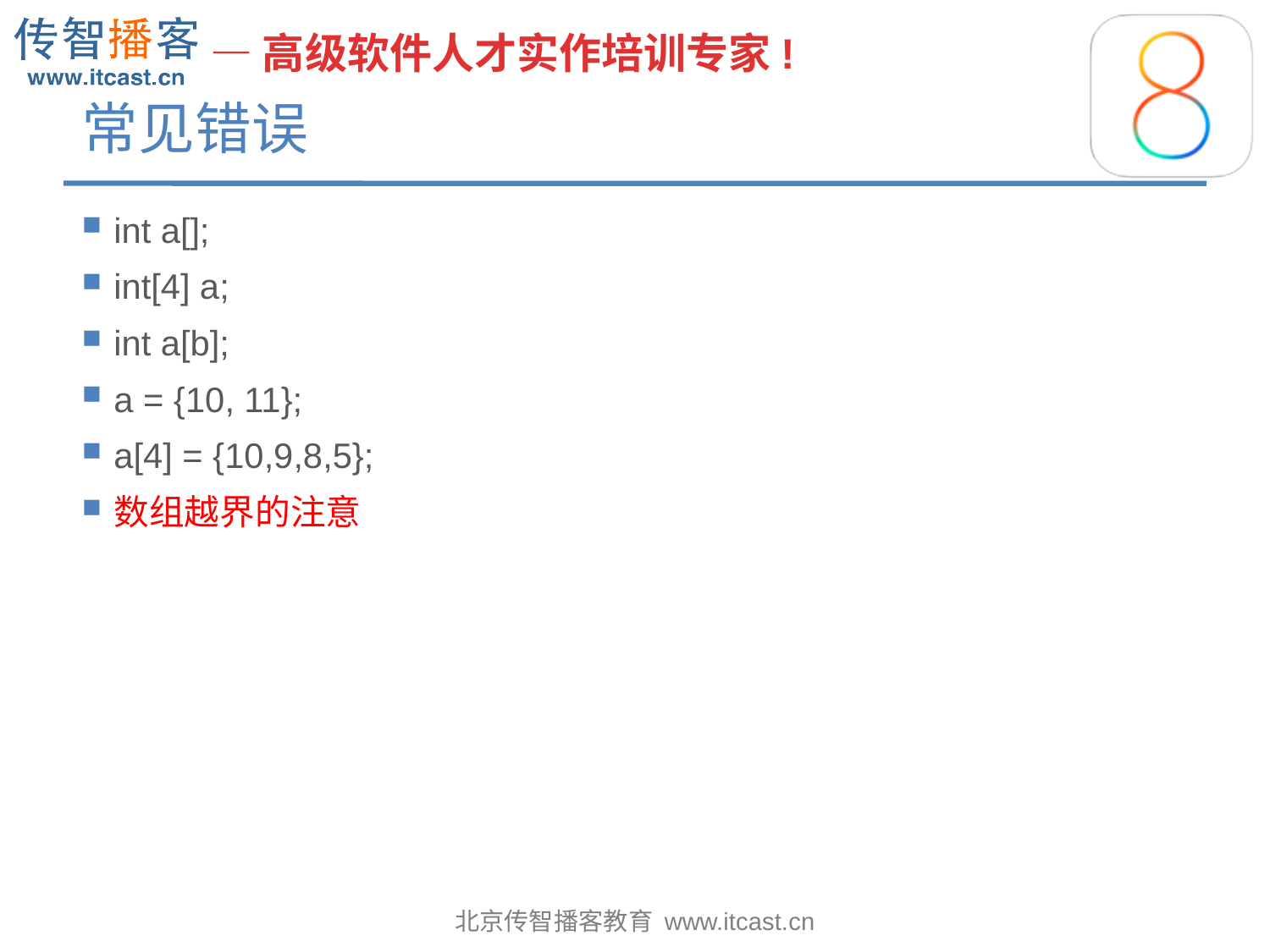

# 常见错误
int a[];
int[4] a;
int a[b];
a = {10, 11};
a[4] = {10,9,8,5};
数组越界的注意